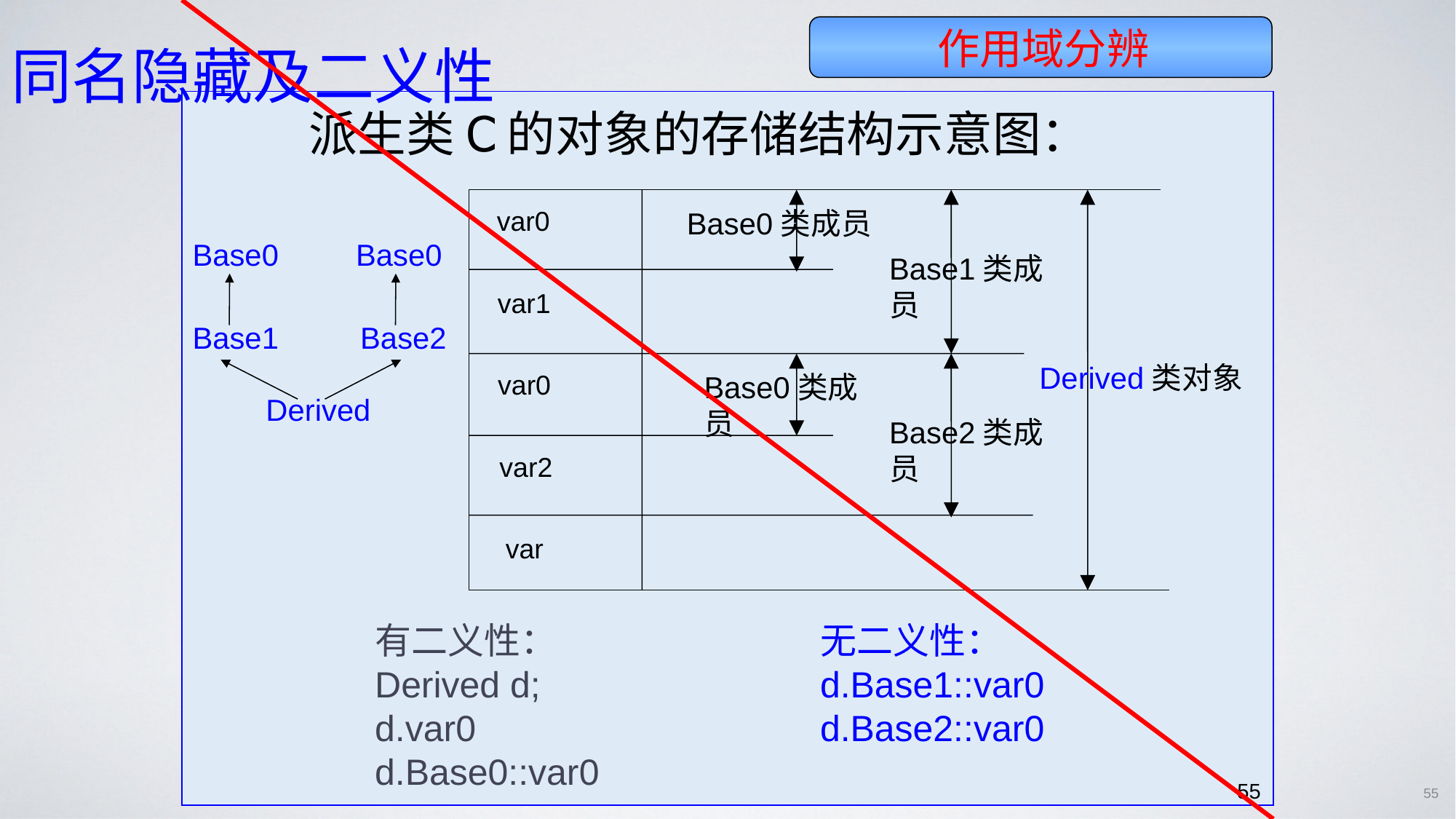

# 同名隐藏及二义性

作用域分辨

派生类C的对象的存储结构示意图：

var0
Base0类成员
Base1类成员

var1

Derived类对象
var0
Base0类成员
Base2类成员

var2

var
Base0
Base0

Base1
Base2

Derived
无二义性：
d.Base1::var0
d.Base2::var0

有二义性：
Derived d;
d.var0
d.Base0::var0
55
55